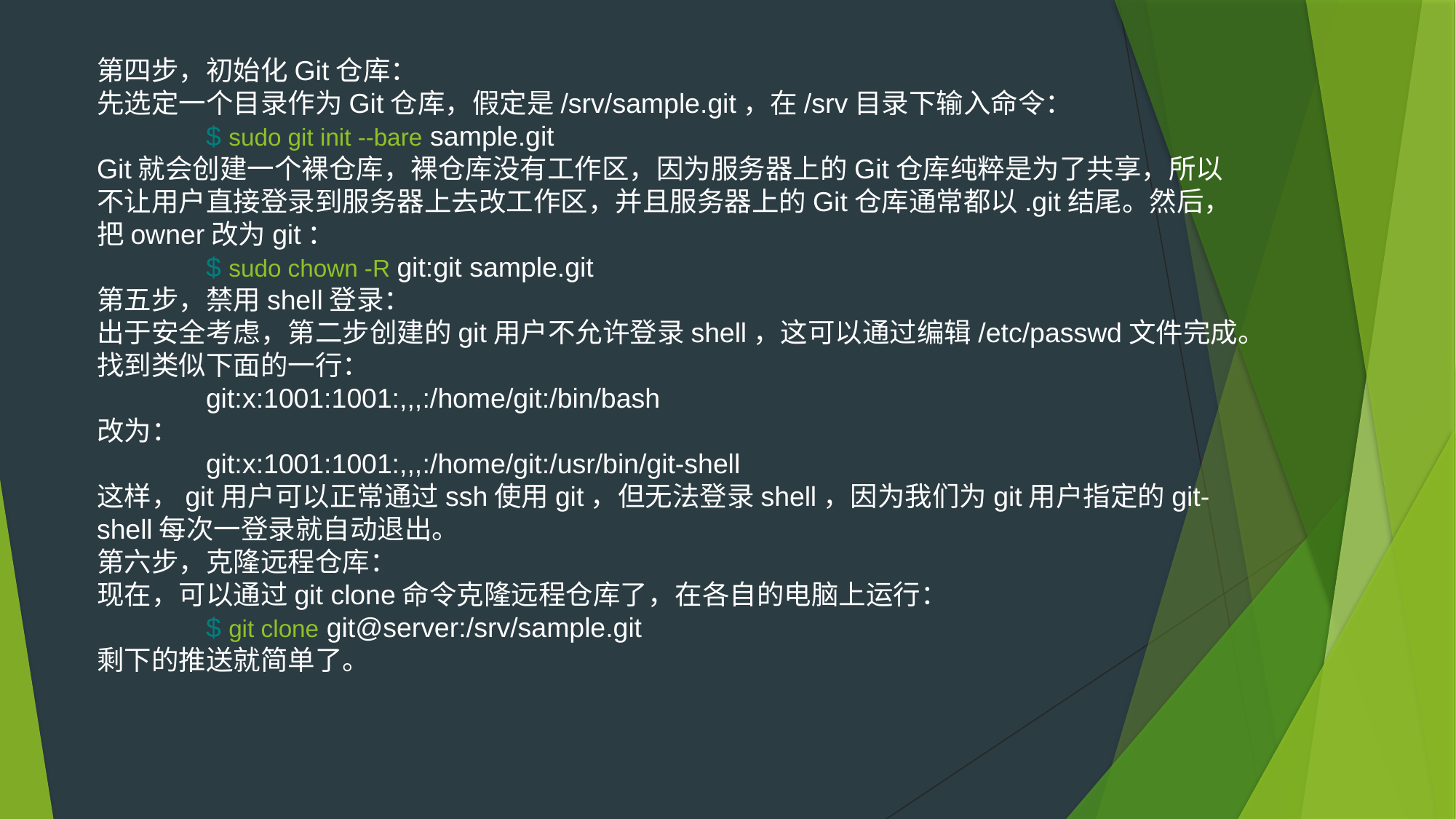

第四步，初始化Git仓库：
先选定一个目录作为Git仓库，假定是/srv/sample.git，在/srv目录下输入命令：
	$ sudo git init --bare sample.git
Git就会创建一个裸仓库，裸仓库没有工作区，因为服务器上的Git仓库纯粹是为了共享，所以不让用户直接登录到服务器上去改工作区，并且服务器上的Git仓库通常都以.git结尾。然后，把owner改为git：
	$ sudo chown -R git:git sample.git
第五步，禁用shell登录：
出于安全考虑，第二步创建的git用户不允许登录shell，这可以通过编辑/etc/passwd文件完成。找到类似下面的一行：
	git:x:1001:1001:,,,:/home/git:/bin/bash
改为：
	git:x:1001:1001:,,,:/home/git:/usr/bin/git-shell
这样，git用户可以正常通过ssh使用git，但无法登录shell，因为我们为git用户指定的git-shell每次一登录就自动退出。
第六步，克隆远程仓库：
现在，可以通过git clone命令克隆远程仓库了，在各自的电脑上运行：
	$ git clone git@server:/srv/sample.git
剩下的推送就简单了。